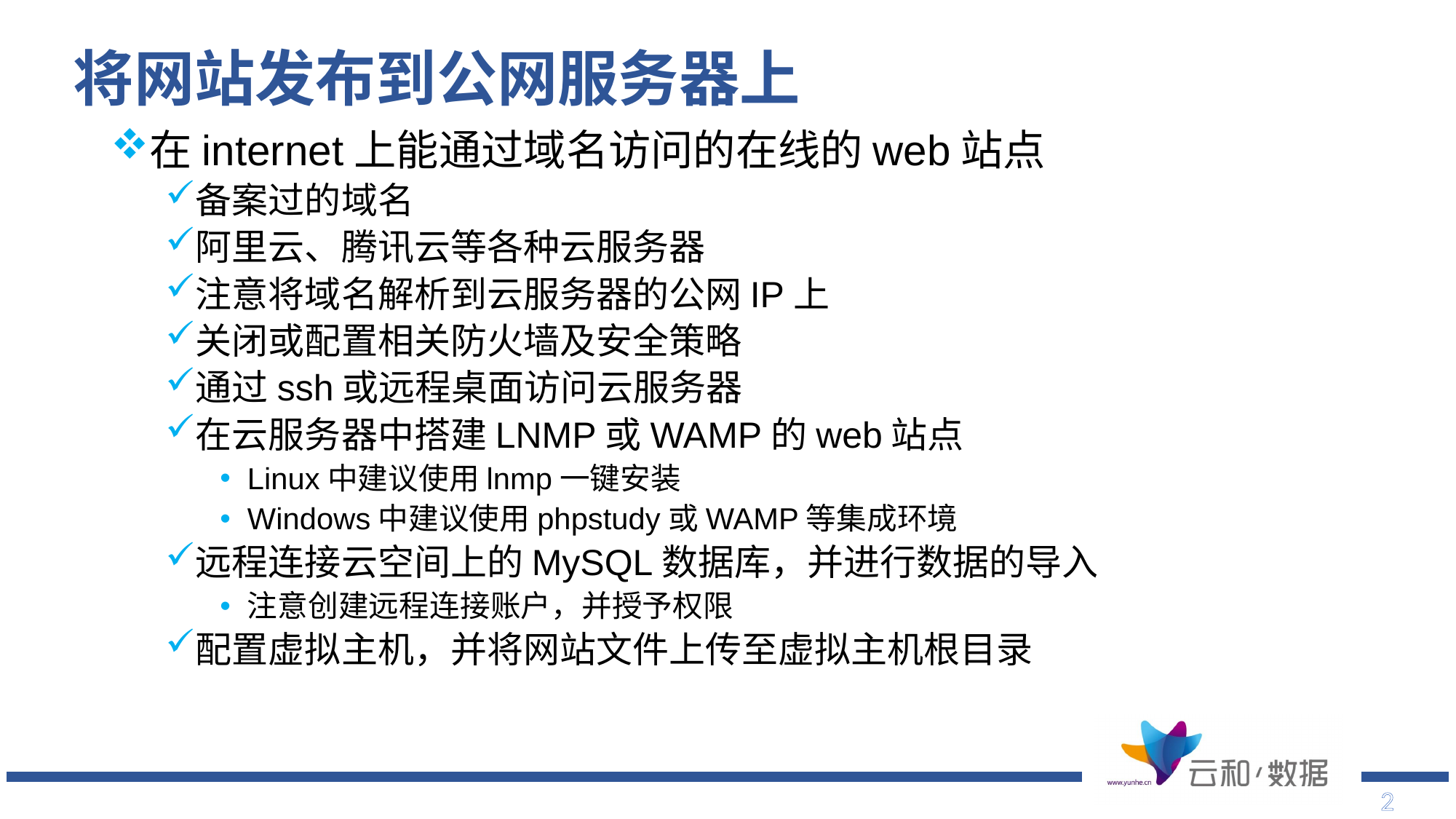

# 将网站发布到公网服务器上
在internet上能通过域名访问的在线的web站点
备案过的域名
阿里云、腾讯云等各种云服务器
注意将域名解析到云服务器的公网IP上
关闭或配置相关防火墙及安全策略
通过ssh或远程桌面访问云服务器
在云服务器中搭建LNMP或WAMP的web站点
Linux中建议使用lnmp一键安装
Windows中建议使用phpstudy或WAMP等集成环境
远程连接云空间上的MySQL数据库，并进行数据的导入
注意创建远程连接账户，并授予权限
配置虚拟主机，并将网站文件上传至虚拟主机根目录